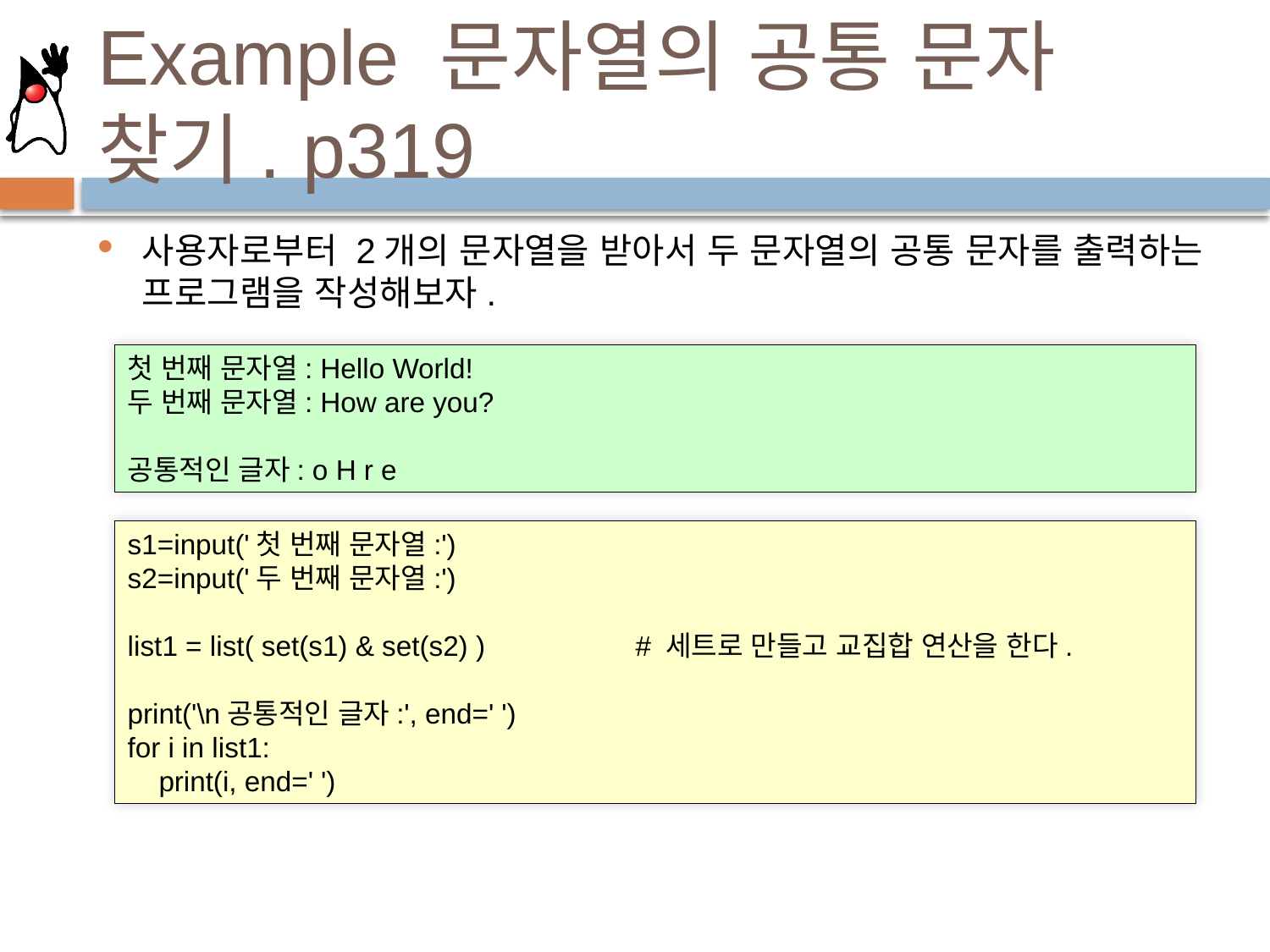

# Example 문자열의 공통 문자 찾기. p319
사용자로부터 2개의 문자열을 받아서 두 문자열의 공통 문자를 출력하는 프로그램을 작성해보자.
첫 번째 문자열: Hello World!
두 번째 문자열: How are you?

공통적인 글자: o H r e
s1=input('첫 번째 문자열:')
s2=input('두 번째 문자열:')

list1 = list( set(s1) & set(s2) )		# 세트로 만들고 교집합 연산을 한다.

print('\n공통적인 글자:', end=' ')
for i in list1:
    print(i, end=' ')